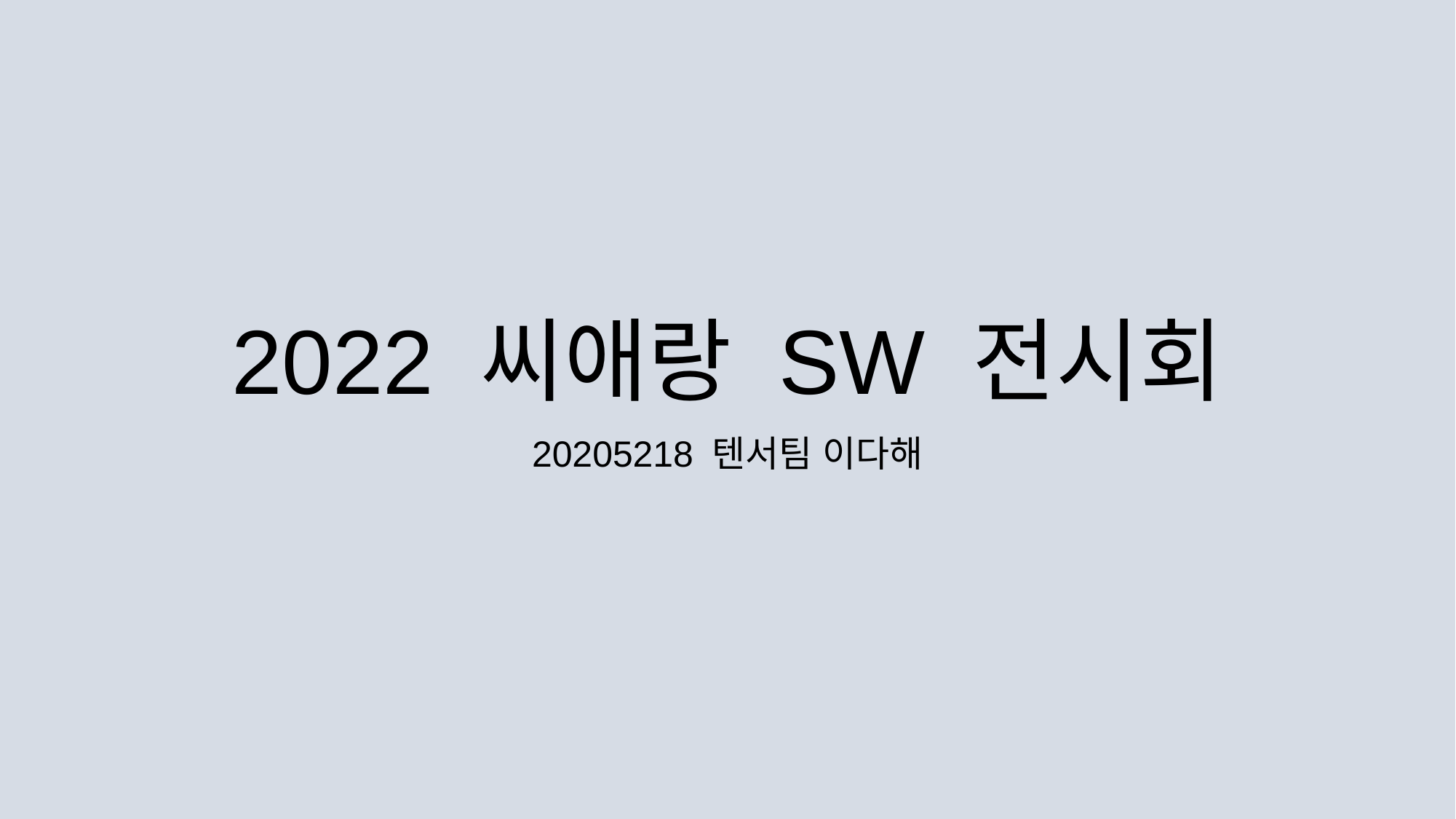

# 2022 씨애랑 SW 전시회
20205218 텐서팀 이다해